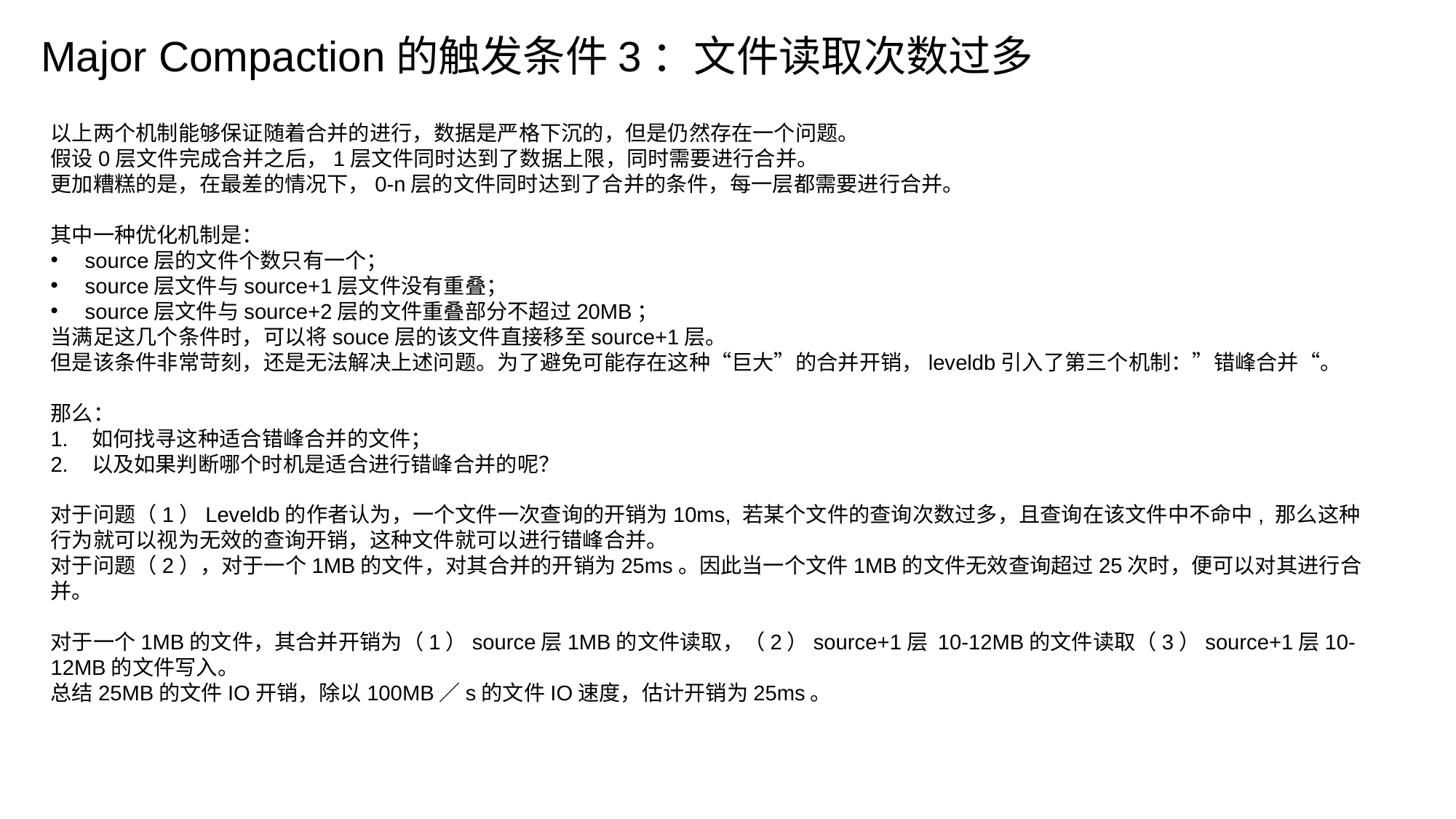

Major Compaction的触发条件3：文件读取次数过多
以上两个机制能够保证随着合并的进行，数据是严格下沉的，但是仍然存在一个问题。
假设0层文件完成合并之后，1层文件同时达到了数据上限，同时需要进行合并。
更加糟糕的是，在最差的情况下，0-n层的文件同时达到了合并的条件，每一层都需要进行合并。

其中一种优化机制是：
source层的文件个数只有一个；
source层文件与source+1层文件没有重叠；
source层文件与source+2层的文件重叠部分不超过20MB；
当满足这几个条件时，可以将souce层的该文件直接移至source+1层。
但是该条件非常苛刻，还是无法解决上述问题。为了避免可能存在这种“巨大”的合并开销，leveldb引入了第三个机制：”错峰合并“。

那么：
如何找寻这种适合错峰合并的文件；
以及如果判断哪个时机是适合进行错峰合并的呢？

对于问题（1）Leveldb的作者认为，一个文件一次查询的开销为10ms, 若某个文件的查询次数过多，且查询在该文件中不命中, 那么这种行为就可以视为无效的查询开销，这种文件就可以进行错峰合并。
对于问题（2），对于一个1MB的文件，对其合并的开销为25ms。因此当一个文件1MB的文件无效查询超过25次时，便可以对其进行合并。

对于一个1MB的文件，其合并开销为（1）source层1MB的文件读取，（2）source+1层 10-12MB的文件读取（3）source+1层10-12MB的文件写入。
总结25MB的文件IO开销，除以100MB／s的文件IO速度，估计开销为25ms。